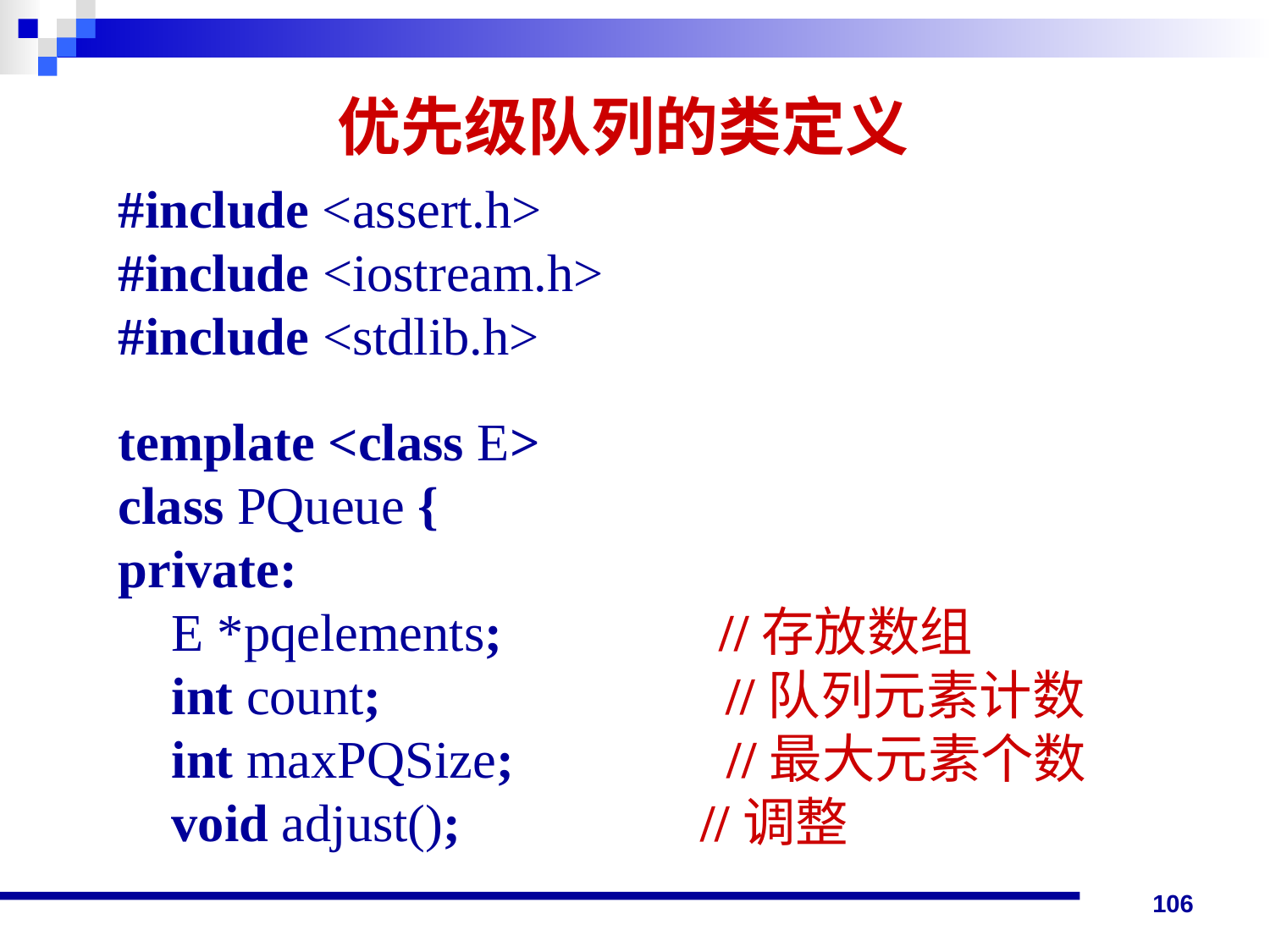

# 优先级队列的类定义
#include <assert.h>
#include <iostream.h>
#include <stdlib.h>

template <class E>
class PQueue {
private:
    E *pqelements;	       //存放数组
    int count;	                 //队列元素计数
    int maxPQSize;                //最大元素个数
    void adjust();                  //调整
106